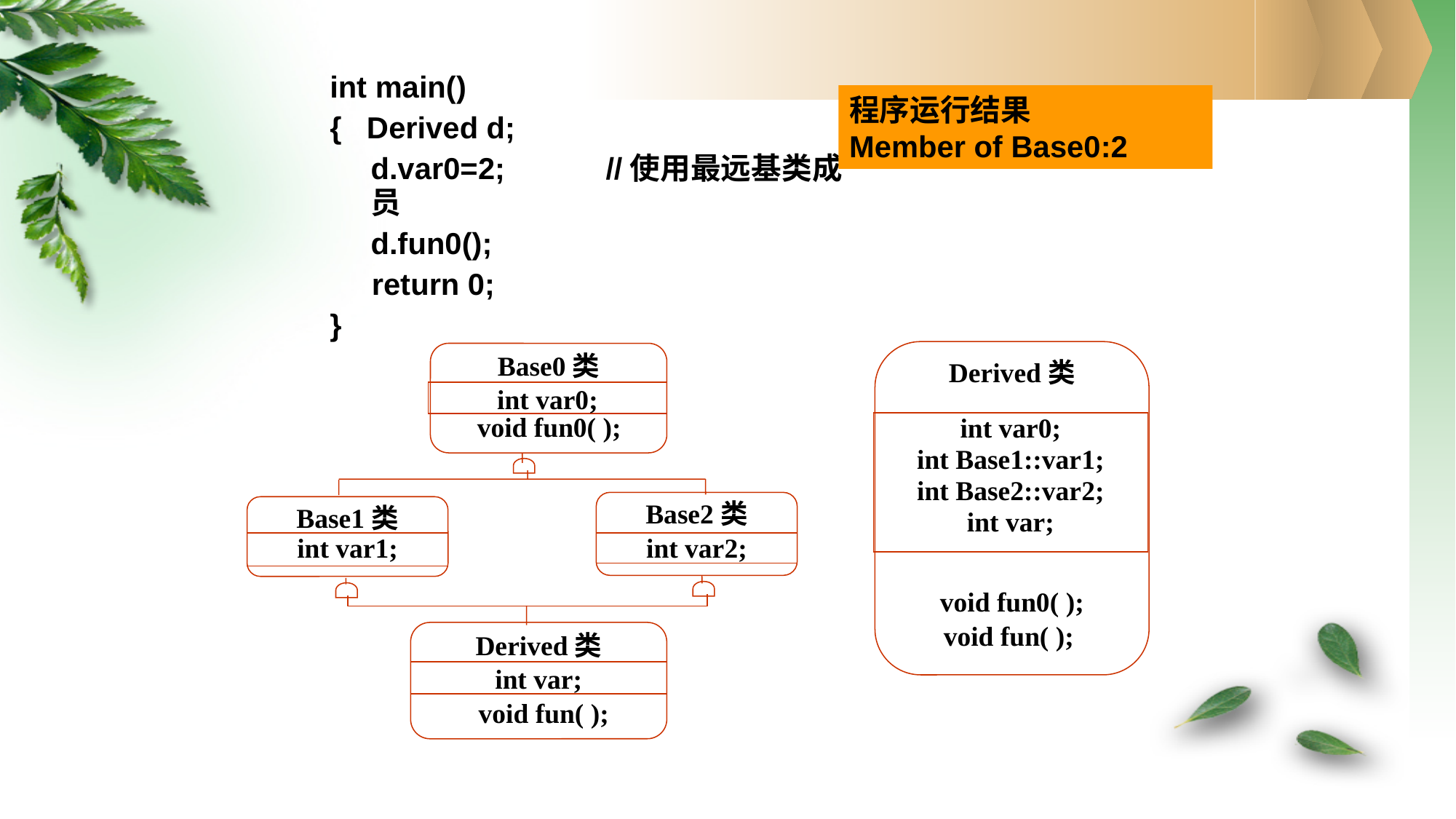

int main()
{   Derived d;
	d.var0=2;	  //使用最远基类成员
	d.fun0();
     return 0;
}
程序运行结果
Member of Base0:2
Derived类

void fun0( );
        void fun( );
int var0;
int Base1::var1;
int Base2::var2;
int var;
Base0类

      void fun0( );
int var0;

Base2类

Base1类

int var1;
int var2;

Derived类

         void fun( );
int var;